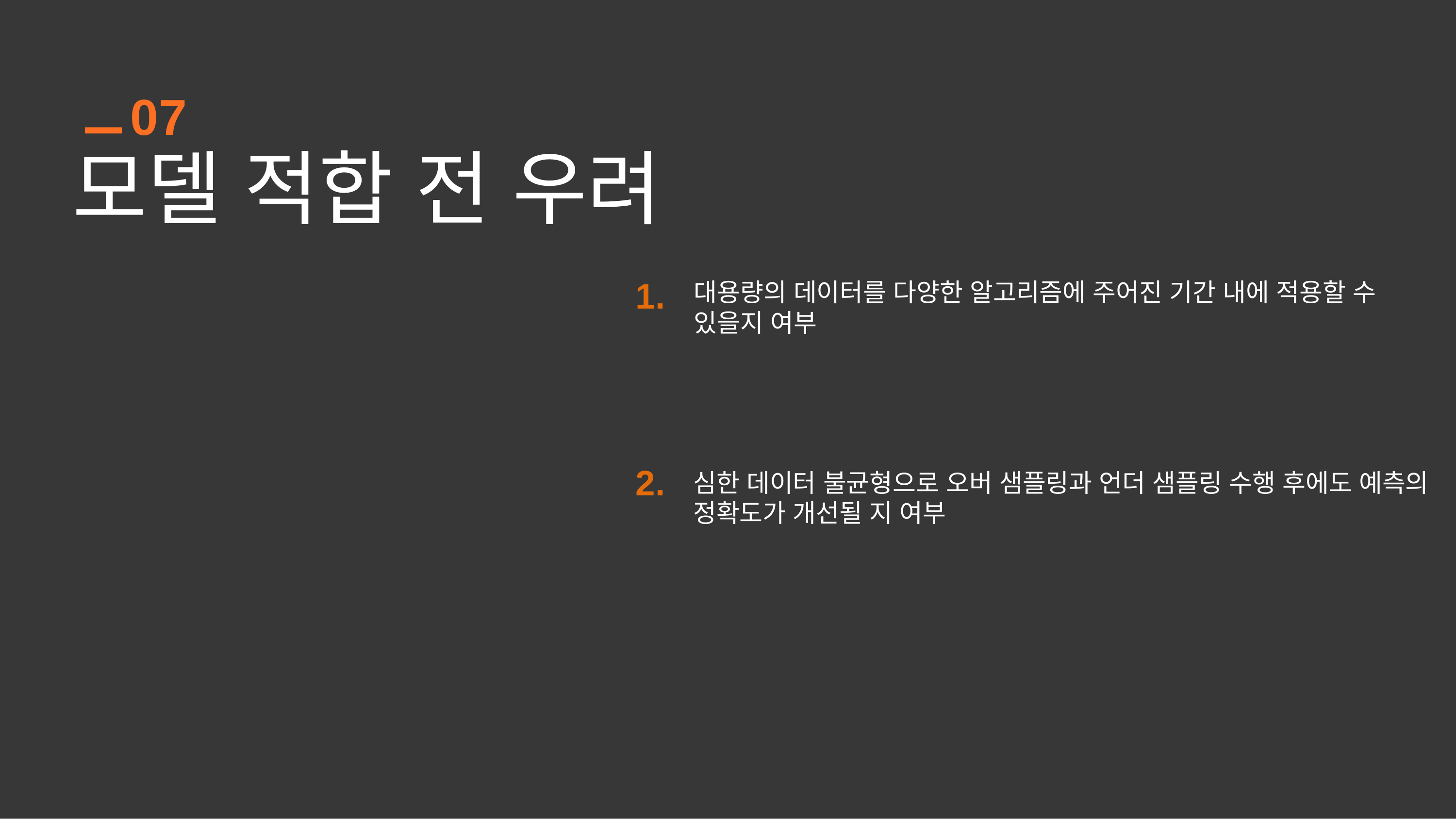

07

모델 적합 전 우려
1.
대용량의 데이터를 다양한 알고리즘에 주어진 기간 내에 적용할 수 있을지 여부
2.
심한 데이터 불균형으로 오버 샘플링과 언더 샘플링 수행 후에도 예측의 정확도가 개선될 지 여부